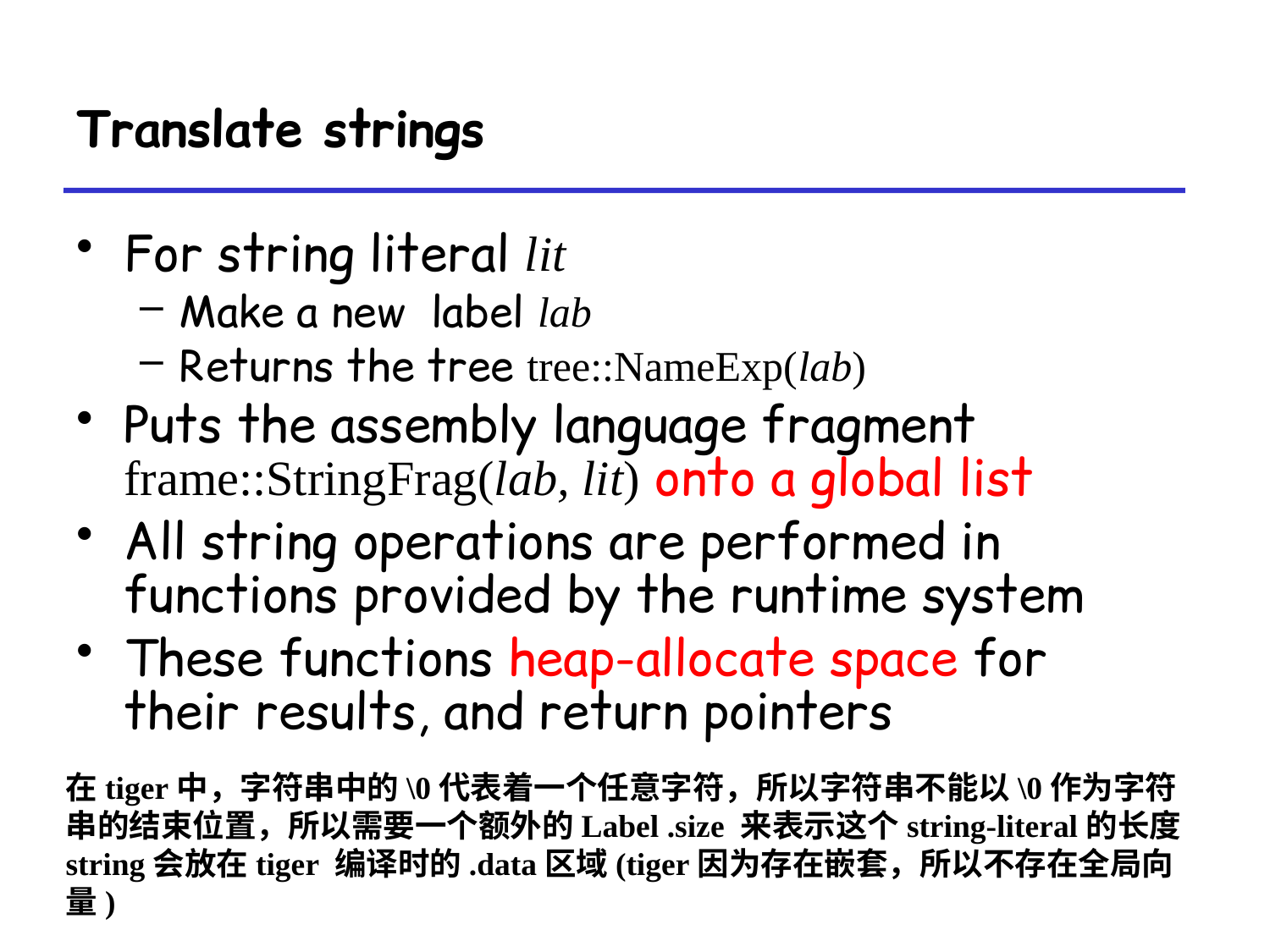

# Translate strings
For string literal lit
Make a new  label lab
Returns the tree tree::NameExp(lab)
Puts the assembly language fragment frame::StringFrag(lab, lit) onto a global list
All string operations are performed in functions provided by the runtime system
These functions heap-allocate space for their results, and return pointers
在tiger中，字符串中的\0代表着一个任意字符，所以字符串不能以\0作为字符串的结束位置，所以需要一个额外的Label .size 来表示这个string-literal的长度
string会放在tiger 编译时的.data区域(tiger因为存在嵌套，所以不存在全局向量)

43